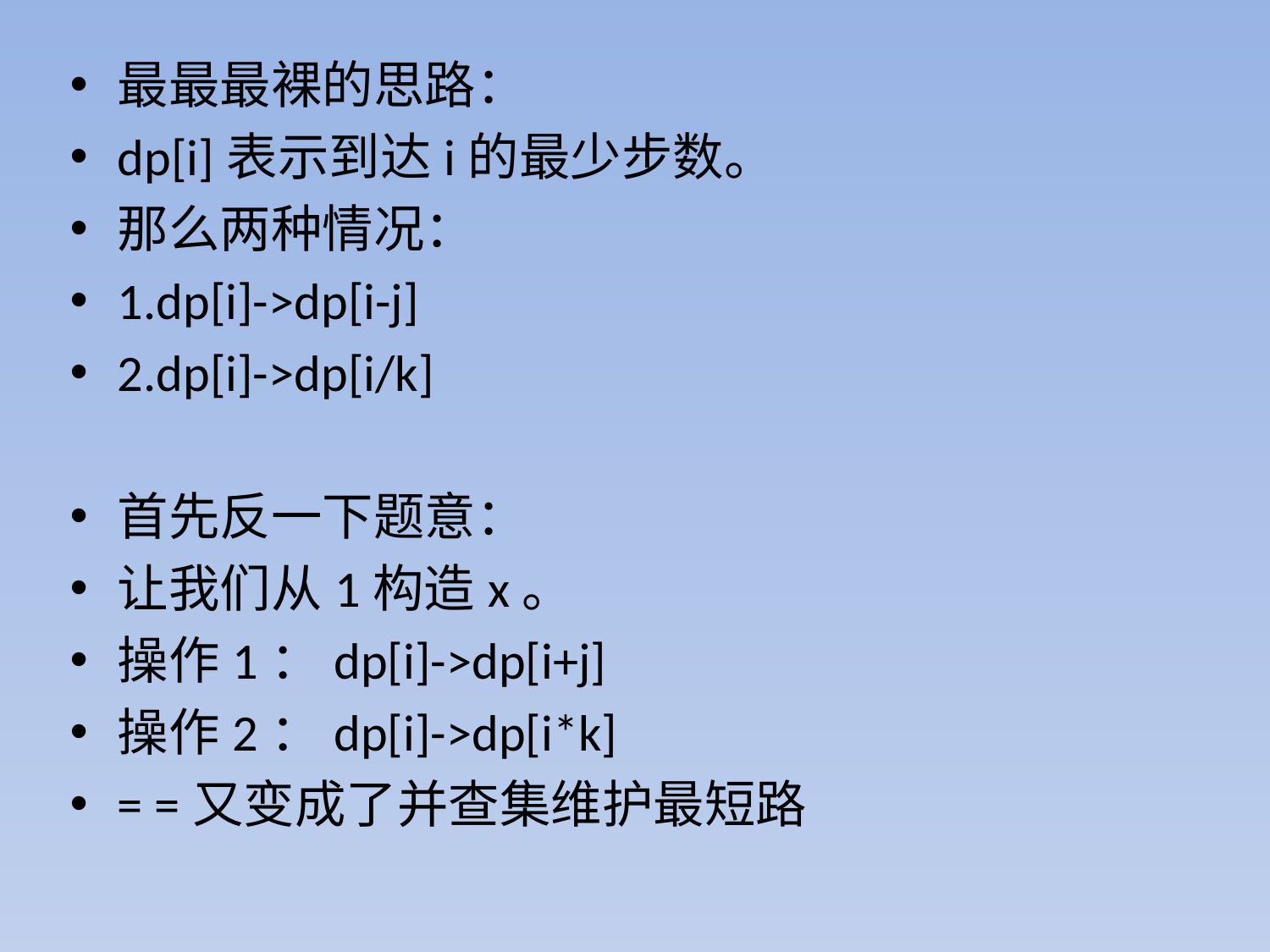

最最最裸的思路：
dp[i]表示到达i的最少步数。
那么两种情况：
1.dp[i]->dp[i-j]
2.dp[i]->dp[i/k]

首先反一下题意：
让我们从1构造x。
操作1：dp[i]->dp[i+j]
操作2：dp[i]->dp[i*k]
= =又变成了并查集维护最短路